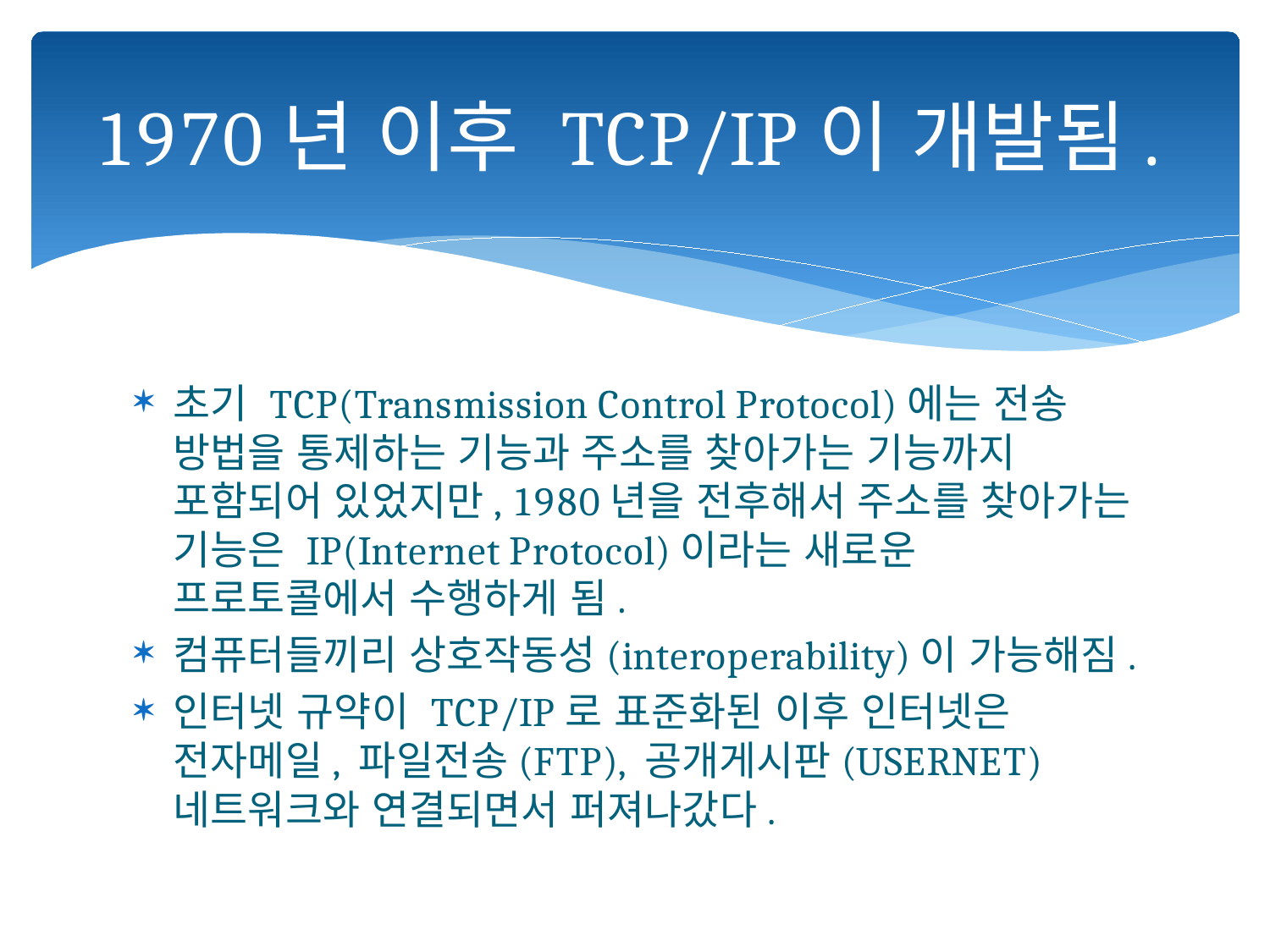

# 1970년 이후 TCP/IP이 개발됨.
초기 TCP(Transmission Control Protocol)에는 전송 방법을 통제하는 기능과 주소를 찾아가는 기능까지 포함되어 있었지만, 1980년을 전후해서 주소를 찾아가는 기능은 IP(Internet Protocol)이라는 새로운 프로토콜에서 수행하게 됨.
컴퓨터들끼리 상호작동성(interoperability)이 가능해짐.
인터넷 규약이 TCP/IP로 표준화된 이후 인터넷은 전자메일, 파일전송(FTP), 공개게시판(USERNET) 네트워크와 연결되면서 퍼져나갔다.